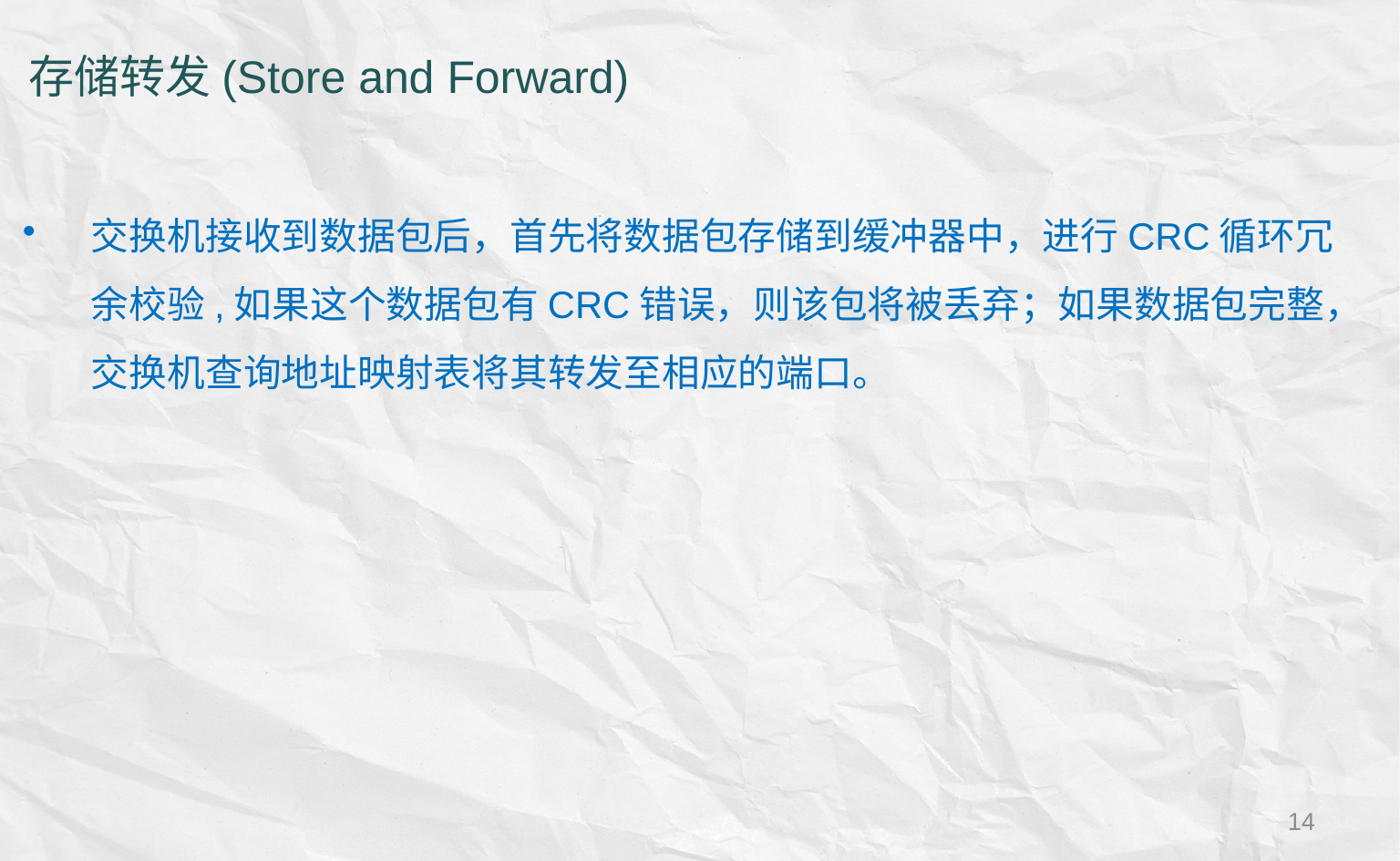

存储转发(Store and Forward)
交换机接收到数据包后，首先将数据包存储到缓冲器中，进行CRC循环冗余校验,如果这个数据包有CRC错误，则该包将被丢弃；如果数据包完整，交换机查询地址映射表将其转发至相应的端口。

 14